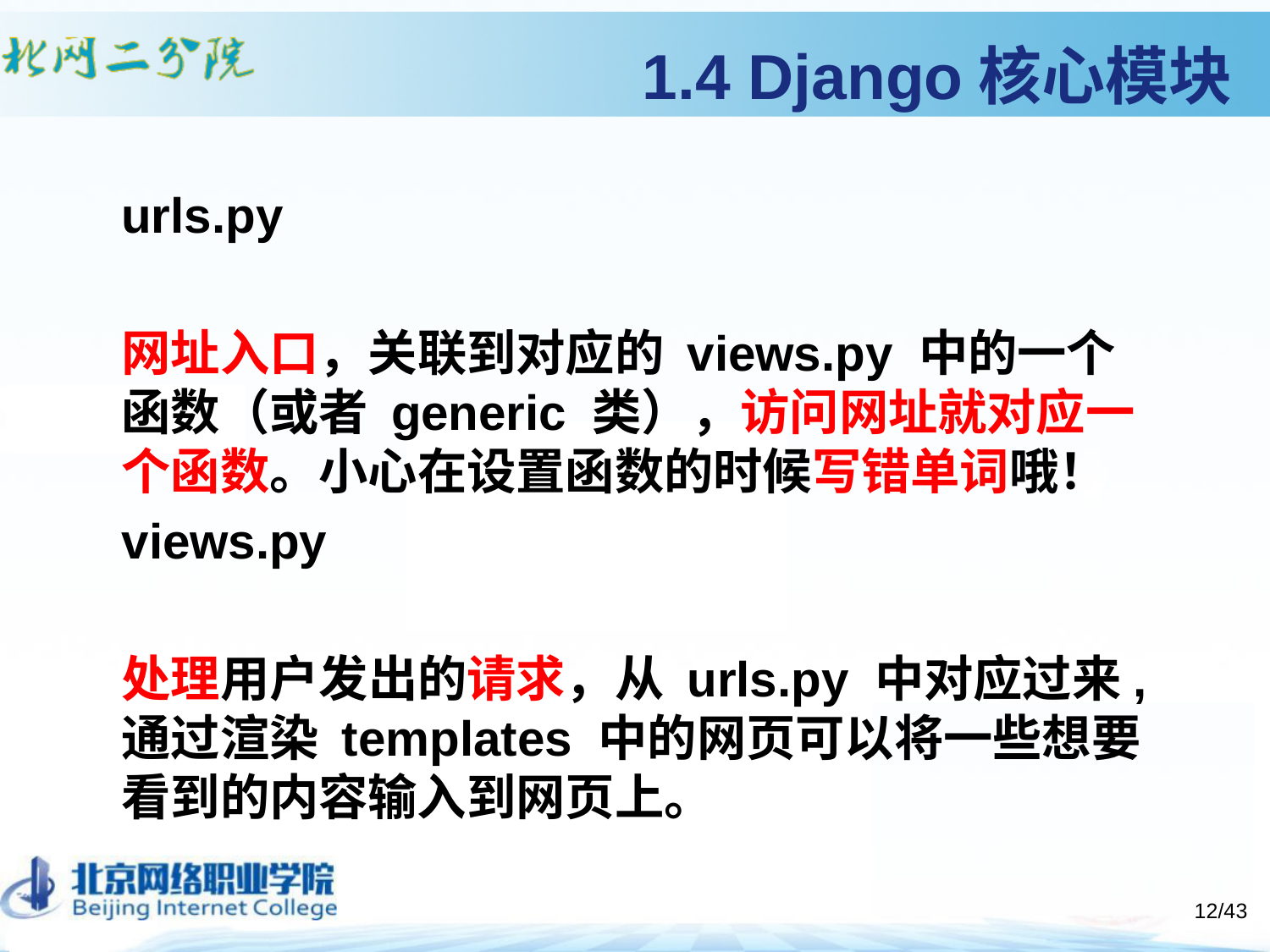

# 1.4 Django核心模块
urls.py

网址入口，关联到对应的 views.py 中的一个函数（或者 generic 类），访问网址就对应一个函数。小心在设置函数的时候写错单词哦！
views.py

处理用户发出的请求，从 urls.py 中对应过来, 通过渲染 templates 中的网页可以将一些想要看到的内容输入到网页上。

12/43